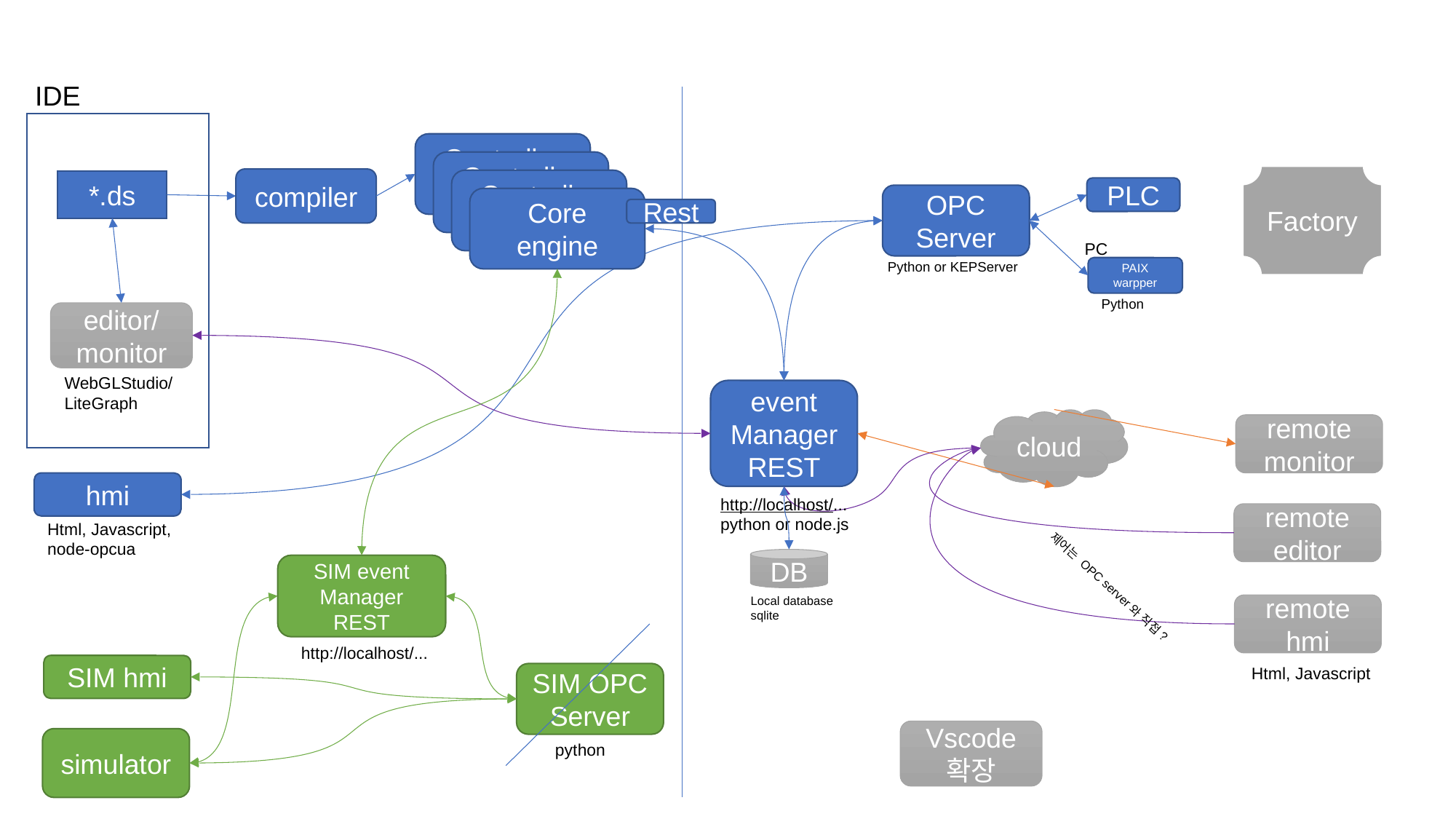

IDE

Controller
engine
Controller
engine
Factory
compiler
Controller
engine
*.ds
PLC
OPC
Server
Core
engine
Rest
PC
Python or KEPServer
PAIX warpper
Python
editor/
monitor
WebGLStudio/
LiteGraph
event
Manager
REST
cloud
remote
monitor
hmi
http://localhost/...
python or node.js
remote
editor
Html, Javascript,
node-opcua
DB
SIM event
Manager
REST
제어는 OPC server와 직접?
Local database
sqlite
remote
hmi
http://localhost/...
SIM hmi
Html, Javascript
SIM OPC
Server
Vscode
확장
simulator
python